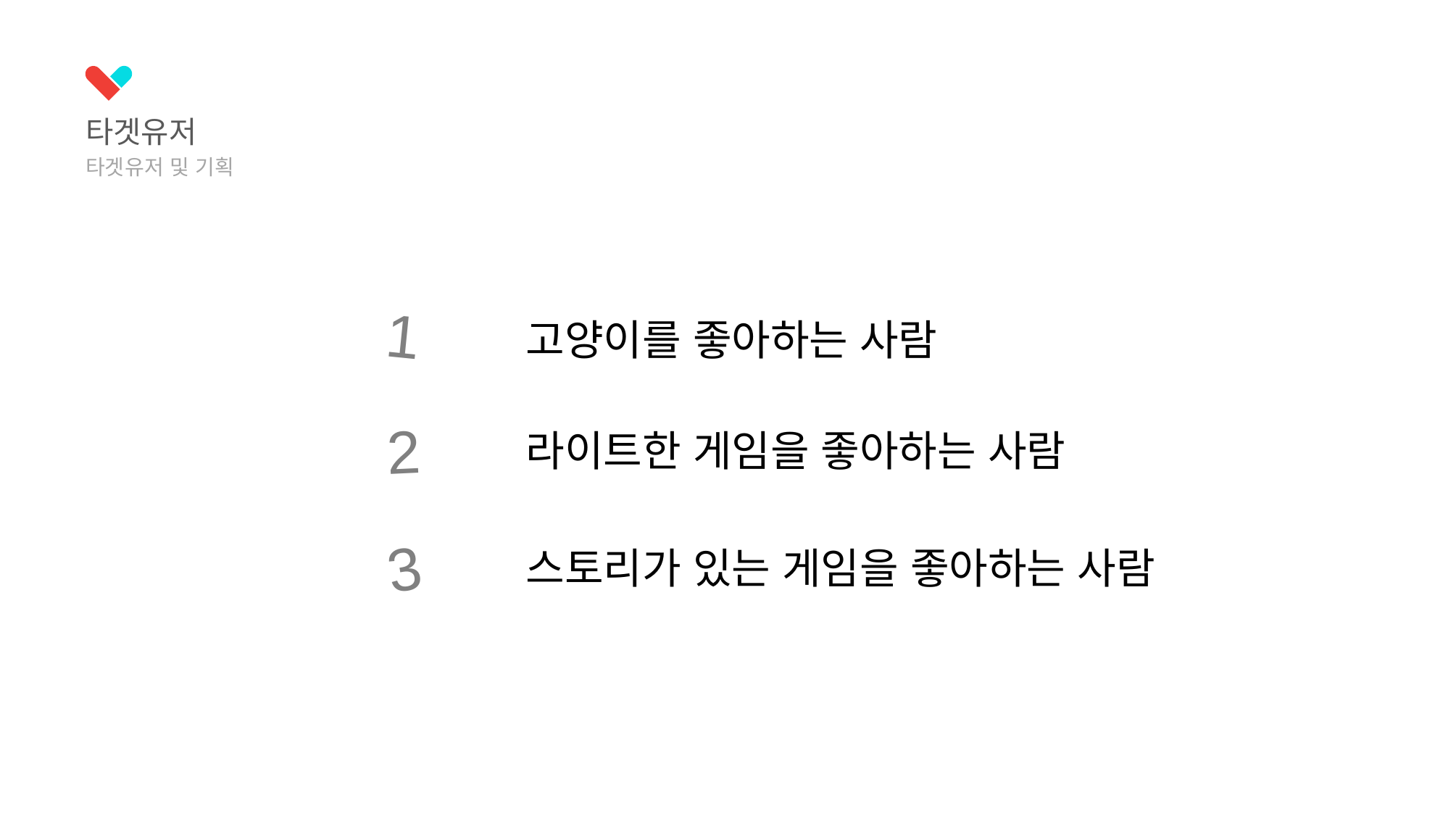

타겟유저
타겟유저 및 기획
1
고양이를 좋아하는 사람
2
라이트한 게임을 좋아하는 사람
3
스토리가 있는 게임을 좋아하는 사람